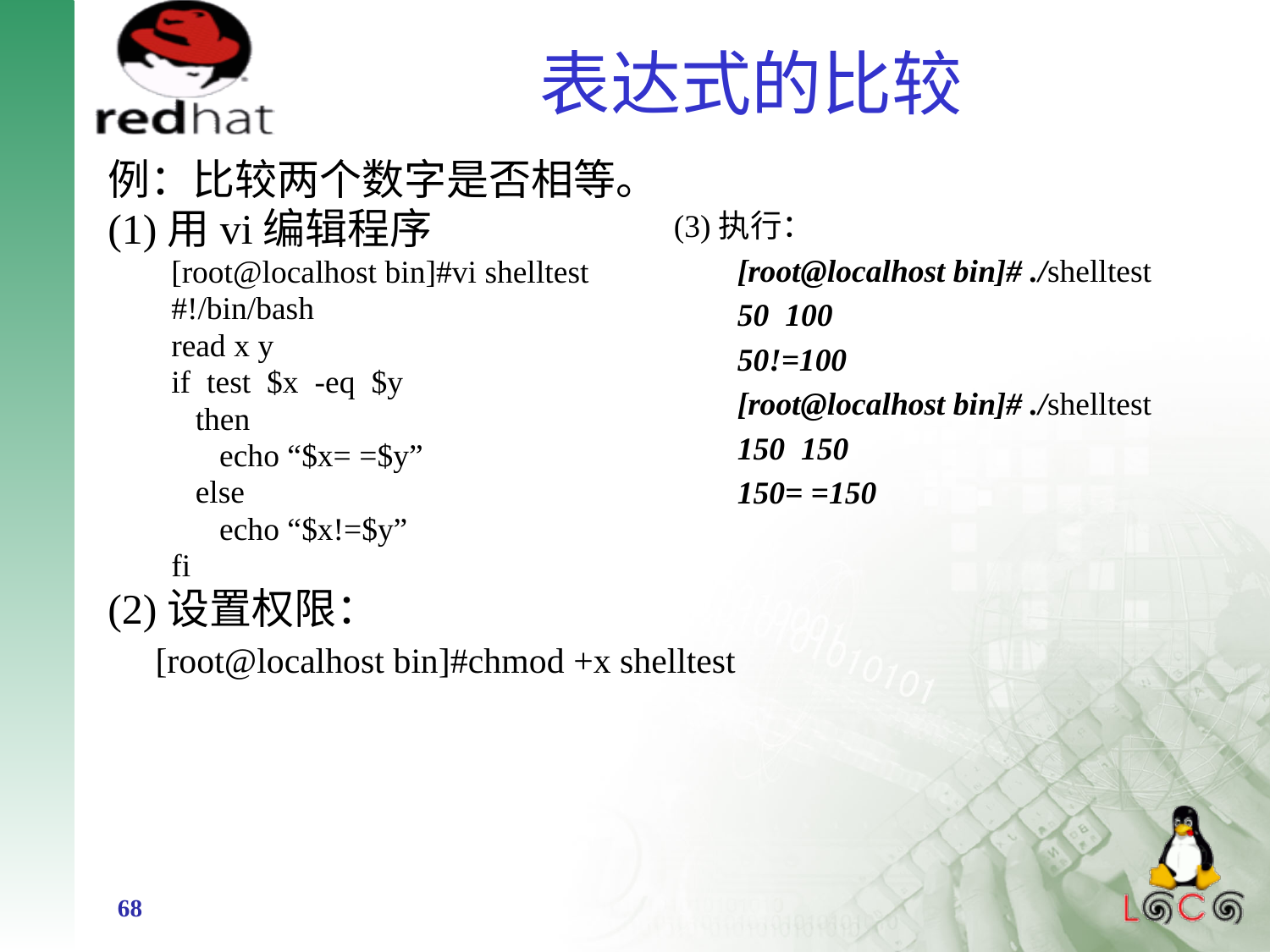

# 表达式的比较
例：比较两个数字是否相等。
(1)用vi编辑程序
[root@localhost bin]#vi shelltest
#!/bin/bash
read x y
if  test  $x  -eq  $y
   then
      echo “$x= =$y”
   else
      echo “$x!=$y”
fi
(2)设置权限：
	[root@localhost bin]#chmod +x shelltest
(3)执行：
[root@localhost bin]# ./shelltest
50  100
50!=100
[root@localhost bin]# ./shelltest
150  150
150= =150
68